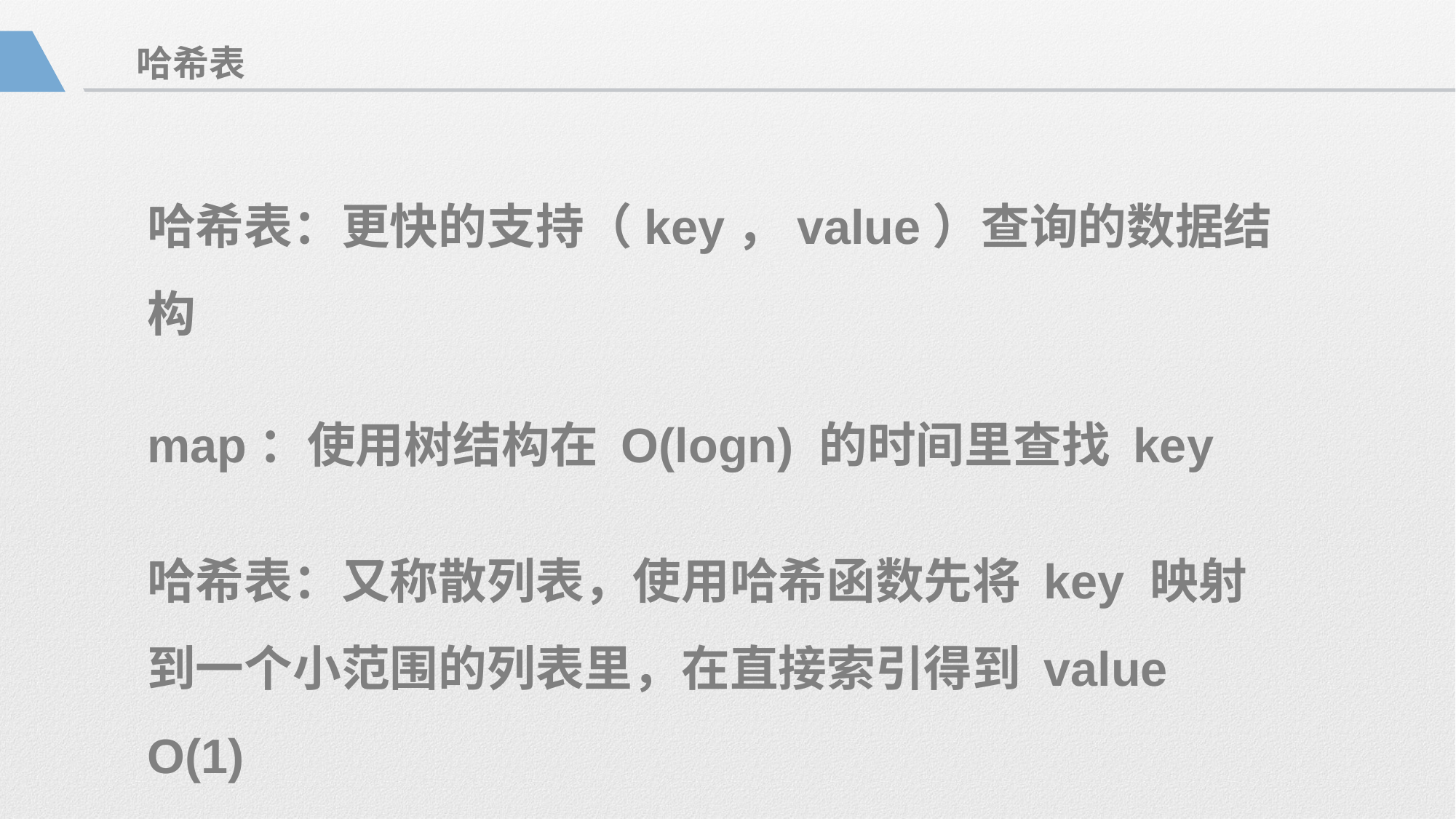

哈希表
哈希表：更快的支持（key，value）查询的数据结构

map：使用树结构在 O(logn) 的时间里查找 key

哈希表：又称散列表，使用哈希函数先将 key 映射到一个小范围的列表里，在直接索引得到 value   O(1)